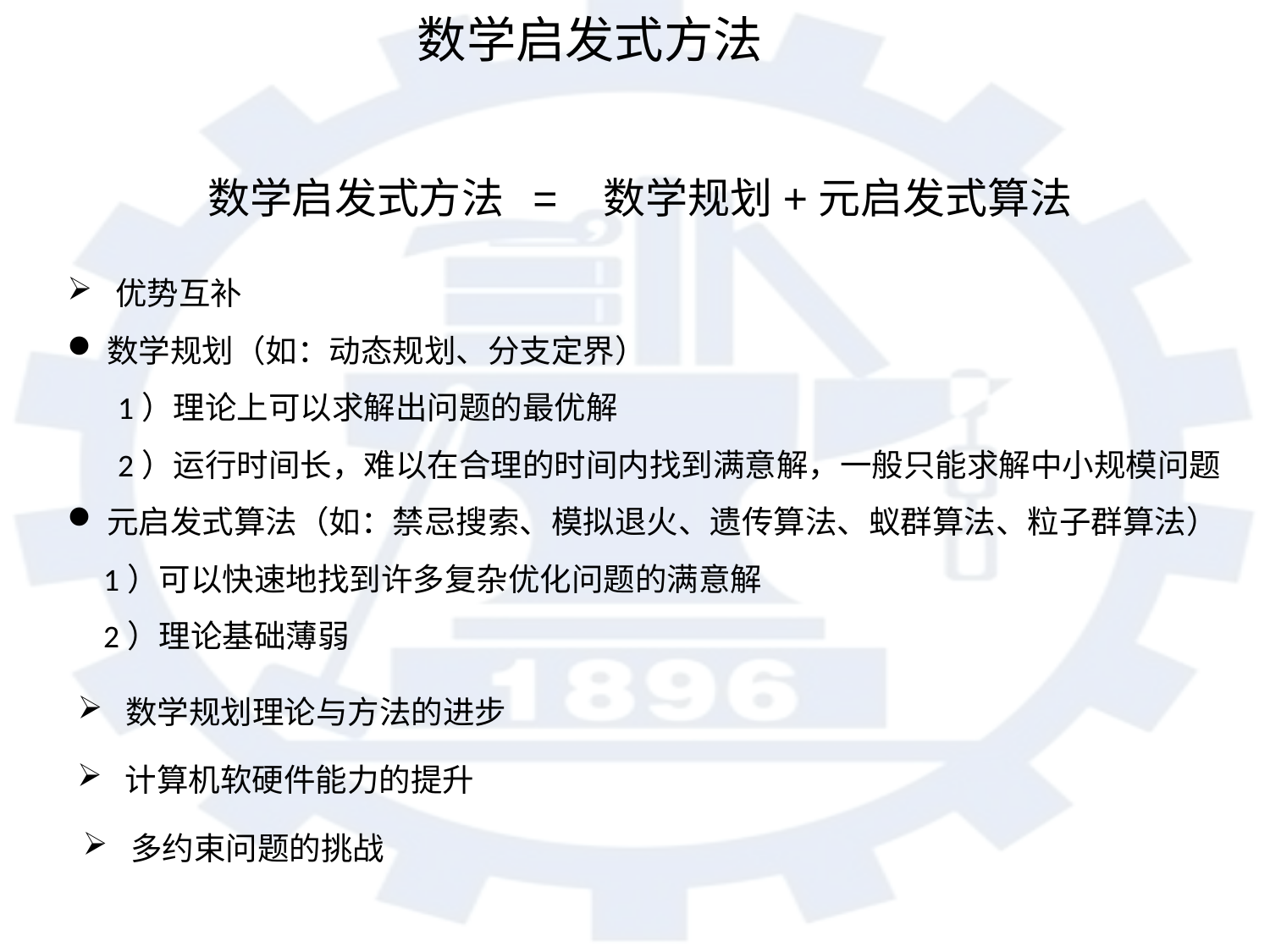

数学启发式方法
数学启发式方法  =   数学规划+元启发式算法
优势互补
数学规划（如：动态规划、分支定界）
       1）理论上可以求解出问题的最优解
       2）运行时间长，难以在合理的时间内找到满意解，一般只能求解中小规模问题
元启发式算法（如：禁忌搜索、模拟退火、遗传算法、蚁群算法、粒子群算法）
     1）可以快速地找到许多复杂优化问题的满意解
     2）理论基础薄弱
数学规划理论与方法的进步
计算机软硬件能力的提升
多约束问题的挑战